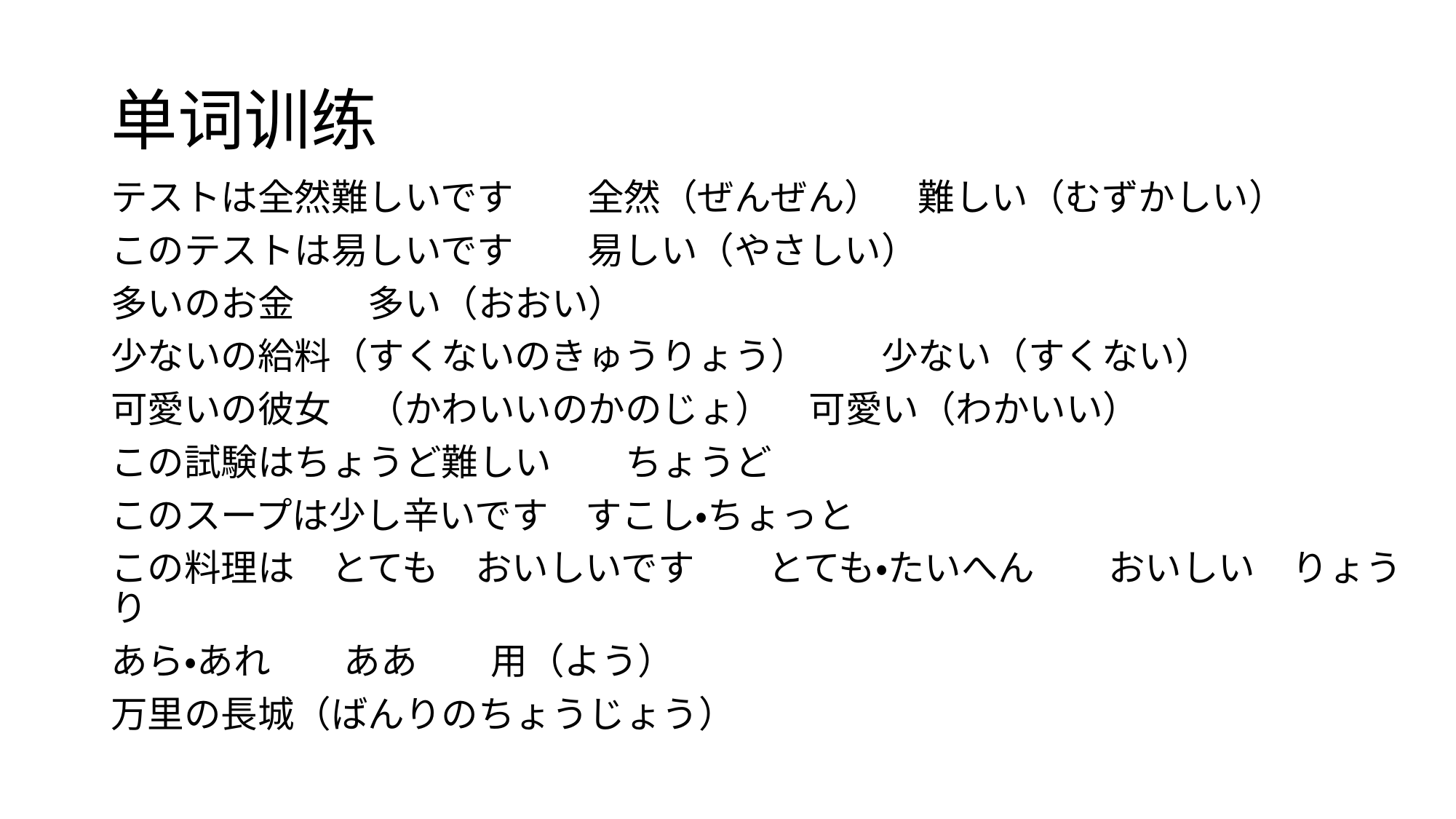

# 单词训练
テストは全然難しいです　　全然（ぜんぜん）　難しい（むずかしい）
このテストは易しいです　　易しい（やさしい）
多いのお金　　多い（おおい）
少ないの給料（すくないのきゅうりょう）　　少ない（すくない）
可愛いの彼女　（かわいいのかのじょ）　可愛い（わかいい）
この試験はちょうど難しい　　ちょうど
このスープは少し辛いです　すこし・ちょっと
この料理は　とても　おいしいです　　とても・たいへん　　おいしい　りょうり
あら・あれ　　ああ　　用（よう）
万里の長城（ばんりのちょうじょう）